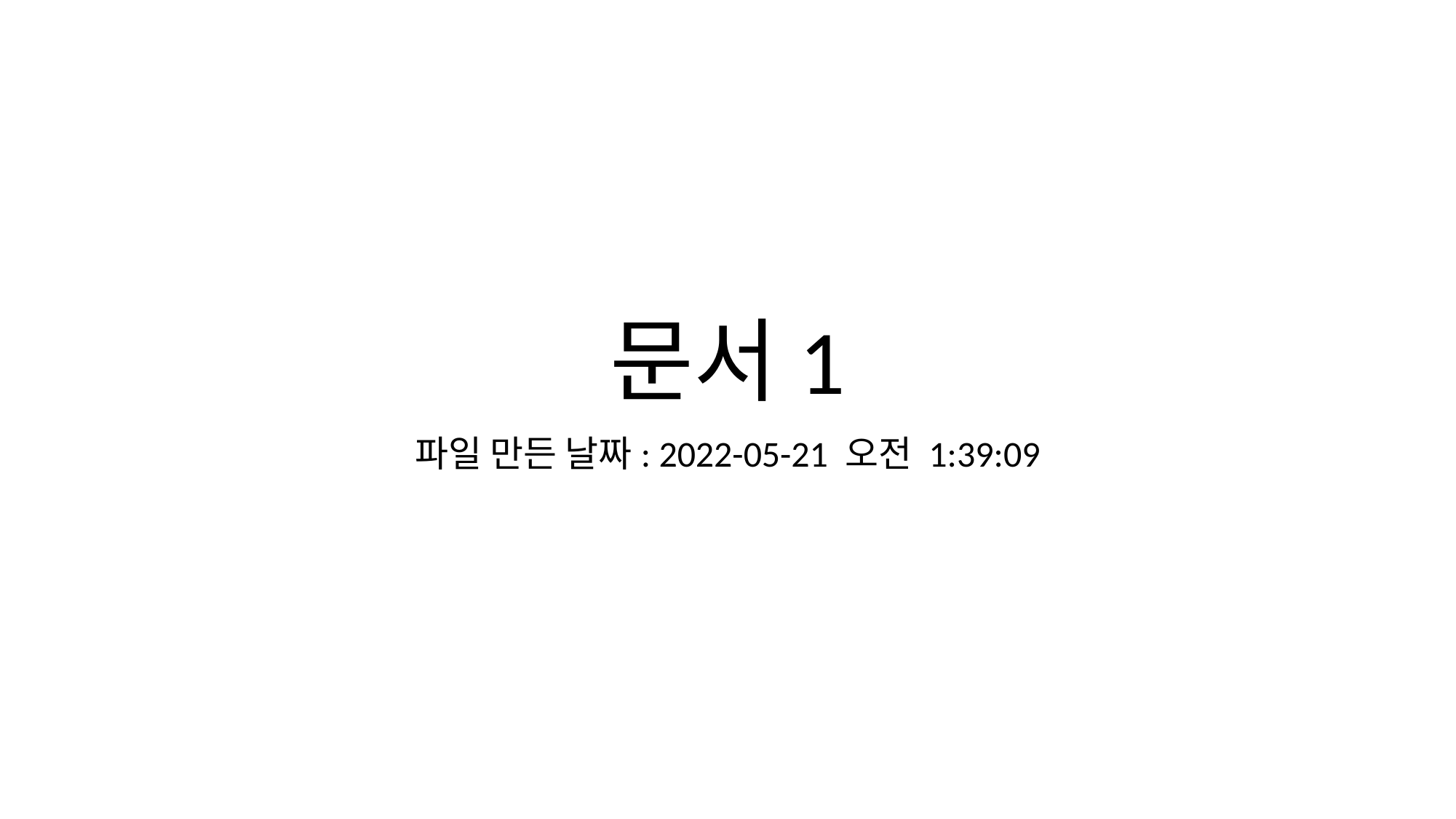

# 문서1
파일 만든 날짜: 2022-05-21 오전 1:39:09